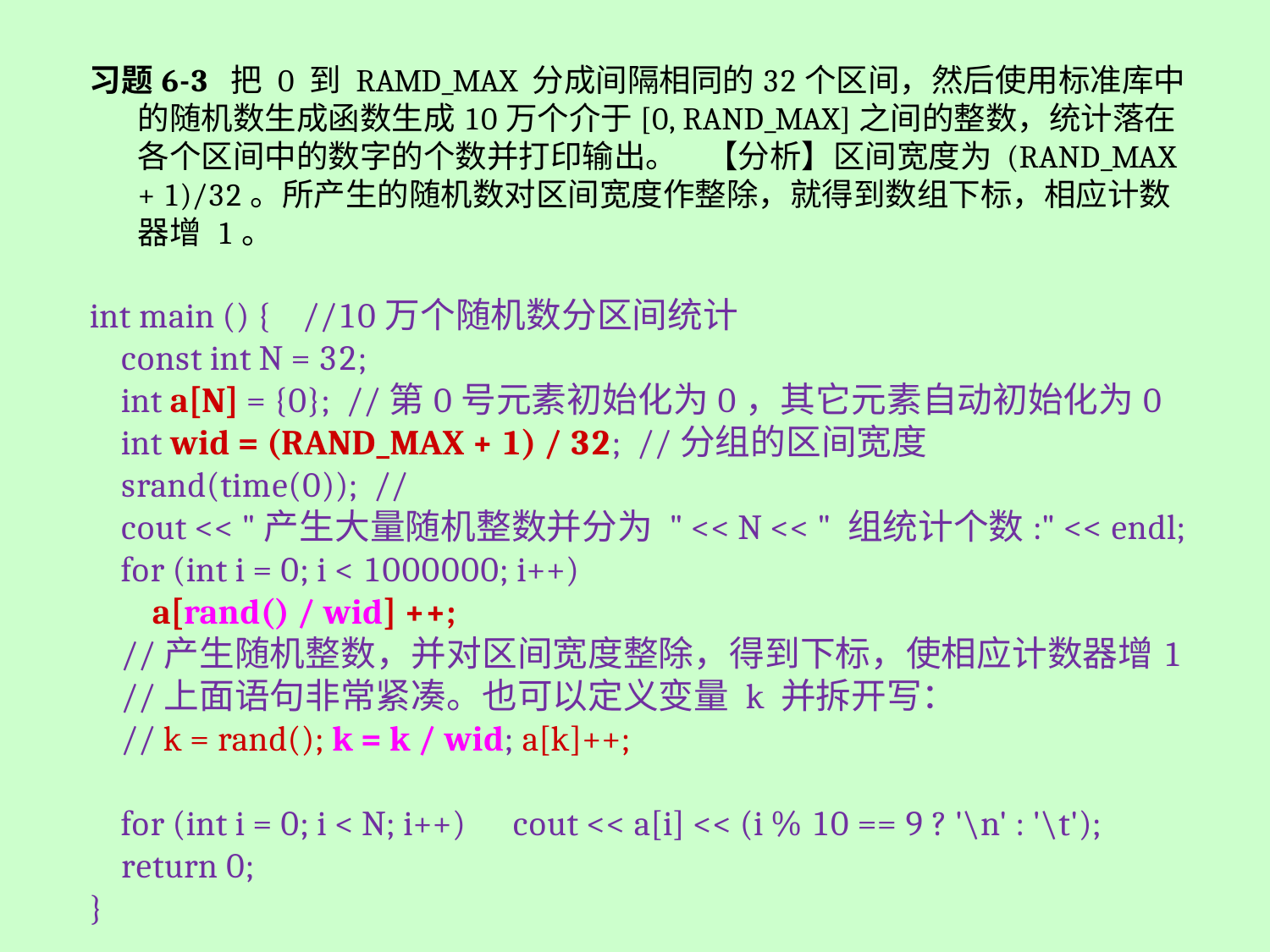

习题6-3  把 0 到 RAMD_MAX 分成间隔相同的32个区间，然后使用标准库中的随机数生成函数生成10万个介于[0, RAND_MAX]之间的整数，统计落在各个区间中的数字的个数并打印输出。    【分析】区间宽度为 (RAND_MAX + 1)/32。所产生的随机数对区间宽度作整除，就得到数组下标，相应计数器增 1。

int main () {    //10万个随机数分区间统计
    const int N = 32;
    int a[N] = {0};  //第0号元素初始化为0，其它元素自动初始化为0
    int wid = (RAND_MAX + 1) / 32;  //分组的区间宽度
    srand(time(0));  //
    cout << "产生大量随机整数并分为 " << N << " 组统计个数:" << endl;
    for (int i = 0; i < 1000000; i++)
        a[rand() / wid] ++;
    //产生随机整数，并对区间宽度整除，得到下标，使相应计数器增1
    //上面语句非常紧凑。也可以定义变量 k 并拆开写：
    // k = rand(); k = k / wid; a[k]++;

    for (int i = 0; i < N; i++)      cout << a[i] << (i % 10 == 9 ? '\n' : '\t');
    return 0;
}